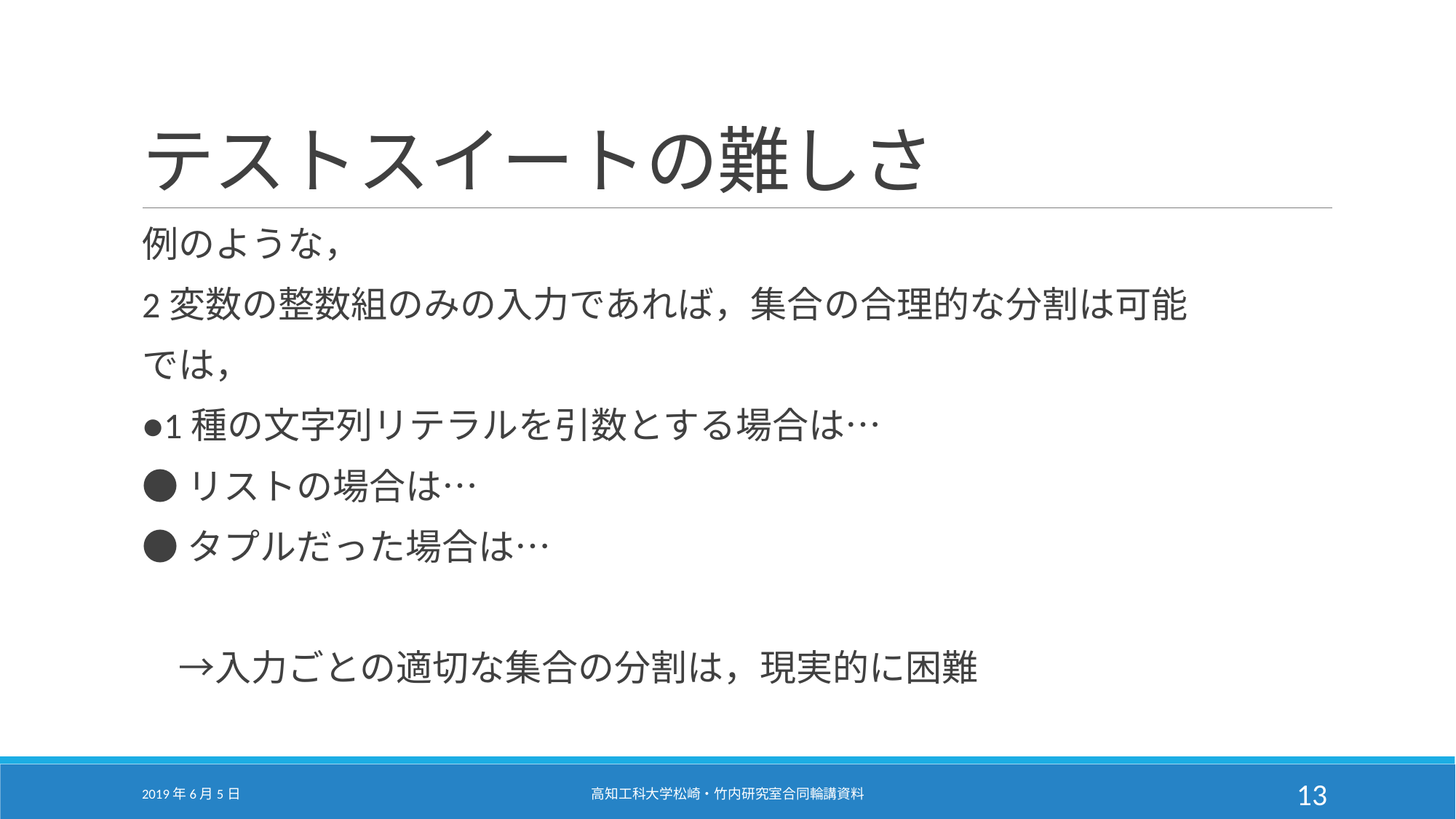

# テストスイートの難しさ
例のような，
2変数の整数組のみの入力であれば，集合の合理的な分割は可能
では，
●1種の文字列リテラルを引数とする場合は…
●リストの場合は…
●タプルだった場合は…

　→入力ごとの適切な集合の分割は，現実的に困難
2019年6月5日
高知工科大学松崎・竹内研究室合同輪講資料
13